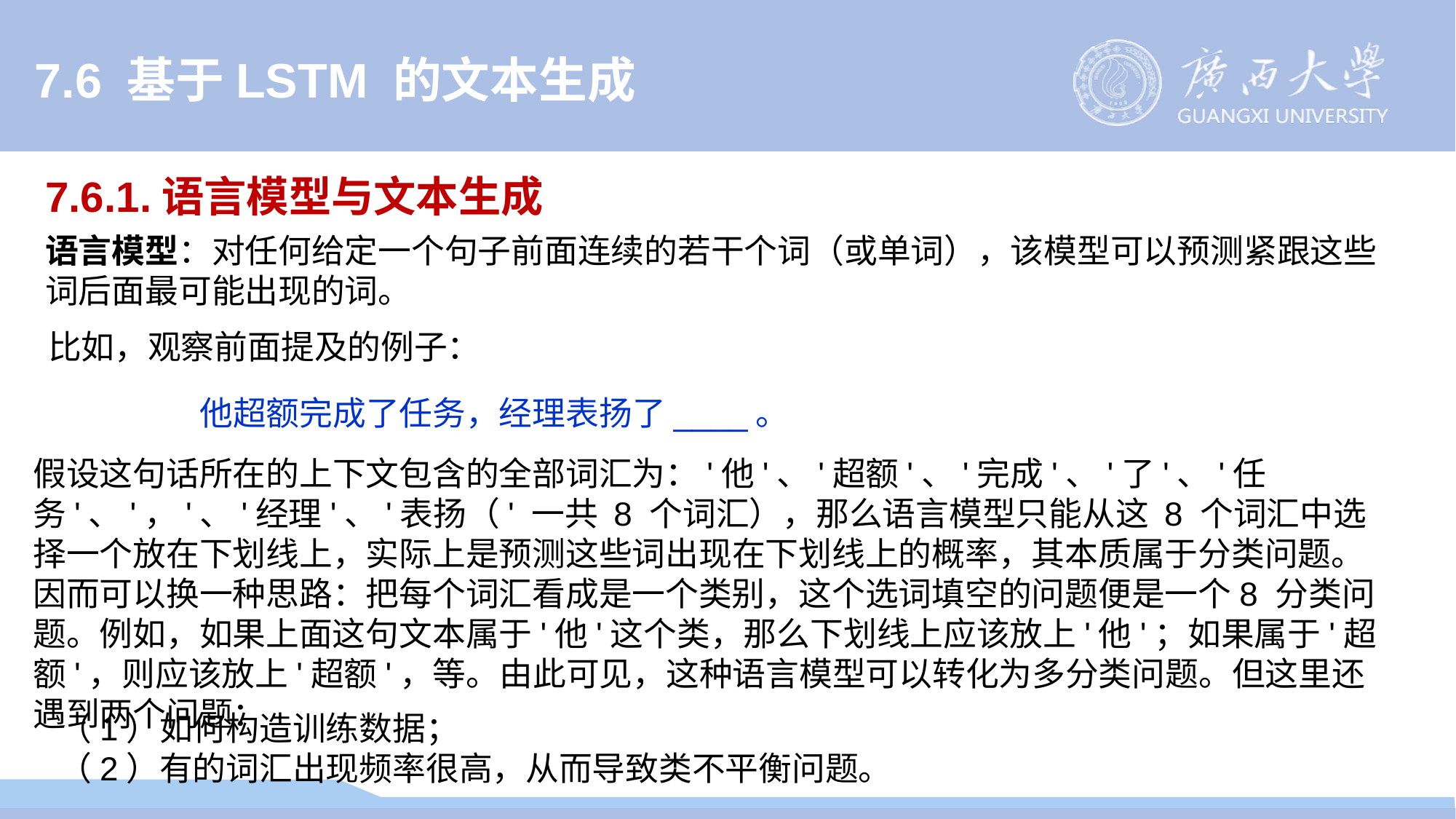

7.6 基于LSTM 的文本生成
7.6.1.语言模型与文本生成
语言模型：对任何给定一个句子前面连续的若干个词（或单词），该模型可以预测紧跟这些词后面最可能出现的词。
比如，观察前面提及的例子：
他超额完成了任务，经理表扬了____。
假设这句话所在的上下文包含的全部词汇为：'他'、'超额'、'完成'、'了'、'任务'、'，'、'经理'、'表扬（' 一共 8 个词汇），那么语言模型只能从这 8 个词汇中选择一个放在下划线上，实际上是预测这些词出现在下划线上的概率，其本质属于分类问题。因而可以换一种思路：把每个词汇看成是一个类别，这个选词填空的问题便是一个8 分类问题。例如，如果上面这句文本属于'他'这个类，那么下划线上应该放上'他'；如果属于'超额'，则应该放上'超额'，等。由此可见，这种语言模型可以转化为多分类问题。但这里还遇到两个问题：
（1）如何构造训练数据；
（2）有的词汇出现频率很高，从而导致类不平衡问题。